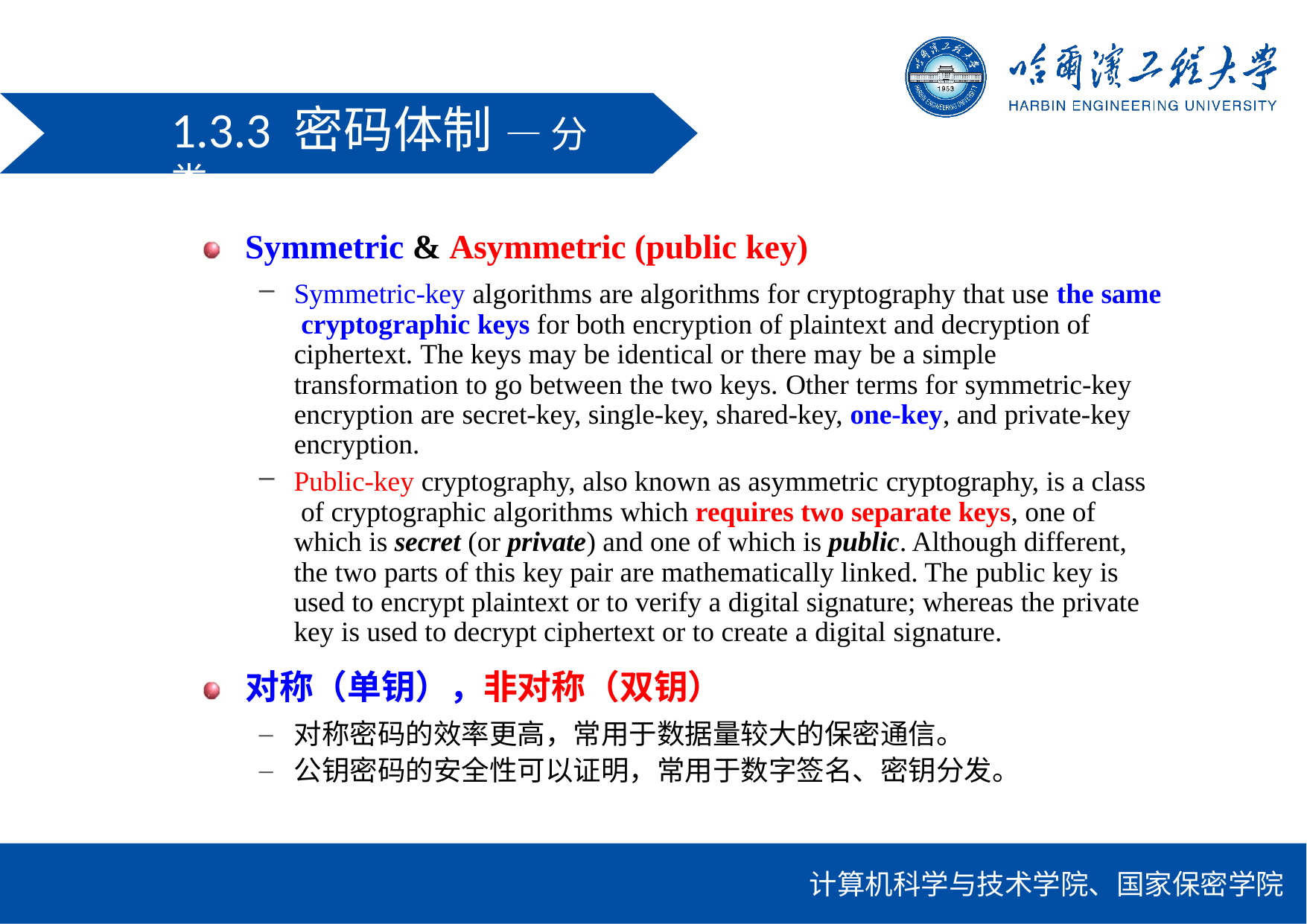

1.3.3 密码体制— 分类
Symmetric & Asymmetric (public key)
Symmetric-key algorithms are algorithms for cryptography that use the same  cryptographic keys for both encryption of plaintext and decryption of  ciphertext. The keys may be identical or there may be a simple  transformation to go between the two keys. Other terms for symmetric-key  encryption are secret-key, single-key, shared-key, one-key, and private-key  encryption.
Public-key cryptography, also known as asymmetric cryptography, is a class  of cryptographic algorithms which requires two separate keys, one of  which is secret (or private) and one of which is public. Although different,  the two parts of this key pair are mathematically linked. The public key is  used to encrypt plaintext or to verify a digital signature; whereas the private  key is used to decrypt ciphertext or to create a digital signature.
对称（单钥），非对称（双钥）
对称密码的效率更高，常用于数据量较大的保密通信。
公钥密码的安全性可以证明，常用于数字签名、密钥分发。